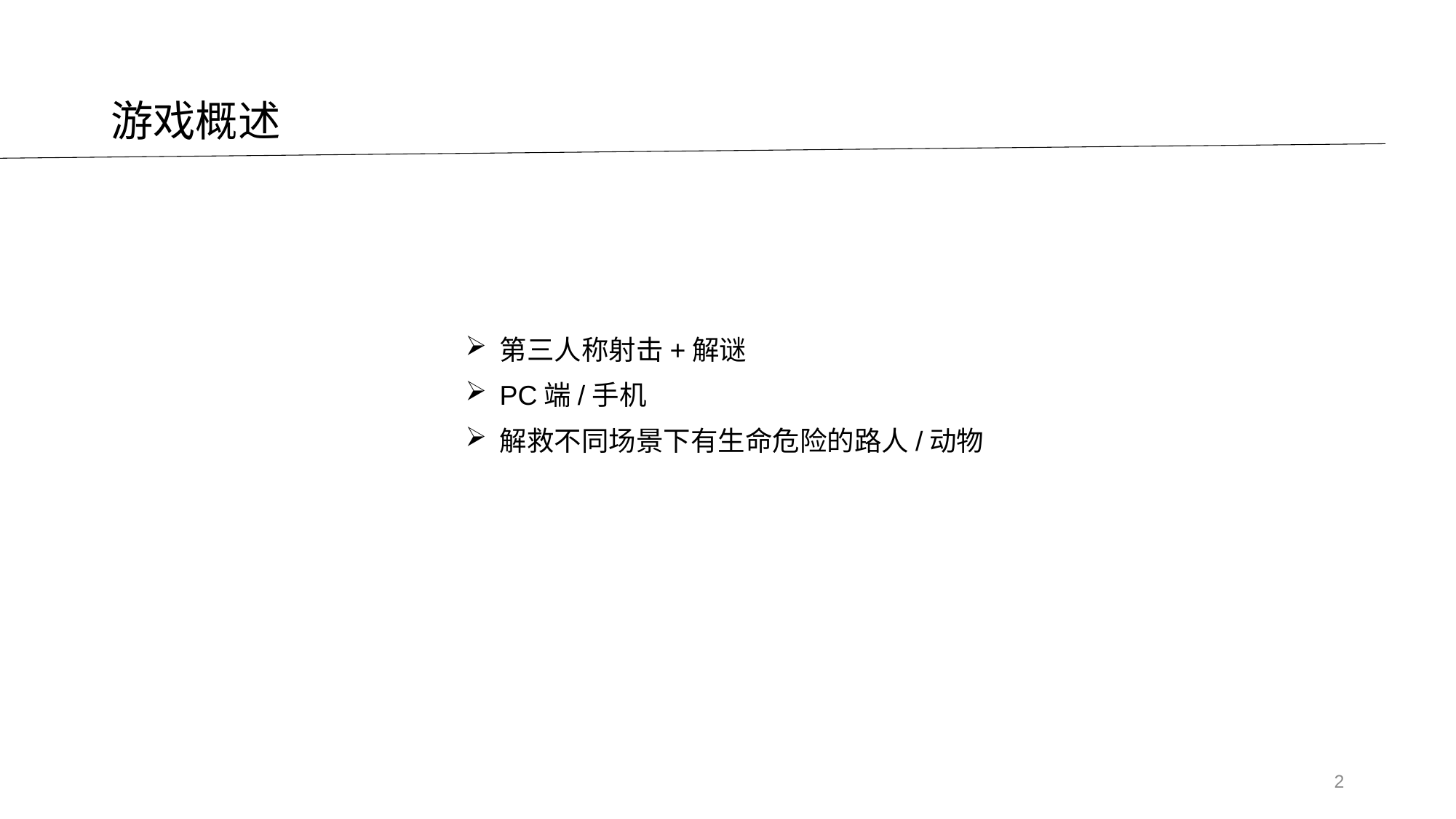

# 游戏概述
第三人称射击+解谜
PC端/手机
解救不同场景下有生命危险的路人/动物
2